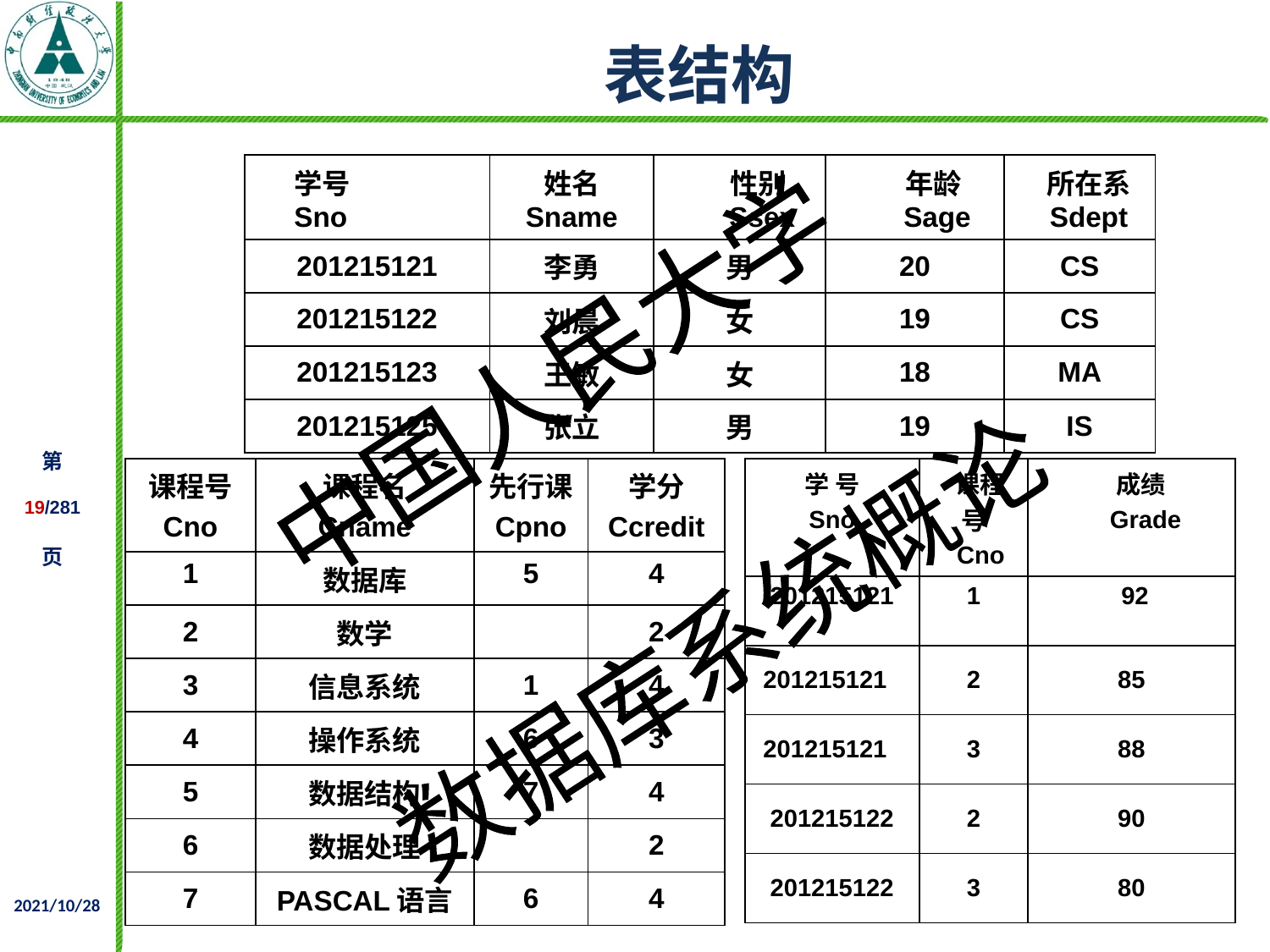

# 表结构
| 学号 Sno | 姓名 Sname | 性别 Ssex | 年龄 Sage | 所在系 Sdept |
| --- | --- | --- | --- | --- |
| 201215121 | 李勇 | 男 | 20 | CS |
| 201215122 | 刘晨 | 女 | 19 | CS |
| 201215123 | 王敏 | 女 | 18 | MA |
| 201215125 | 张立 | 男 | 19 | IS |
| 课程号 Cno | 课程名 Cname | 先行课 Cpno | 学分 Ccredit |
| --- | --- | --- | --- |
| 1 | 数据库 | 5 | 4 |
| 2 | 数学 |  | 2 |
| 3 | 信息系统 | 1 | 4 |
| 4 | 操作系统 | 6 | 3 |
| 5 | 数据结构 | 7 | 4 |
| 6 | 数据处理 |  | 2 |
| 7 | PASCAL语言 | 6 | 4 |
| 学 号 Sno | 课程号 Cno | 成绩 Grade |
| --- | --- | --- |
| 201215121 | 1 | 92 |
| 201215121 | 2 | 85 |
| 201215121 | 3 | 88 |
| 201215122 | 2 | 90 |
| 201215122 | 3 | 80 |
2021/10/28